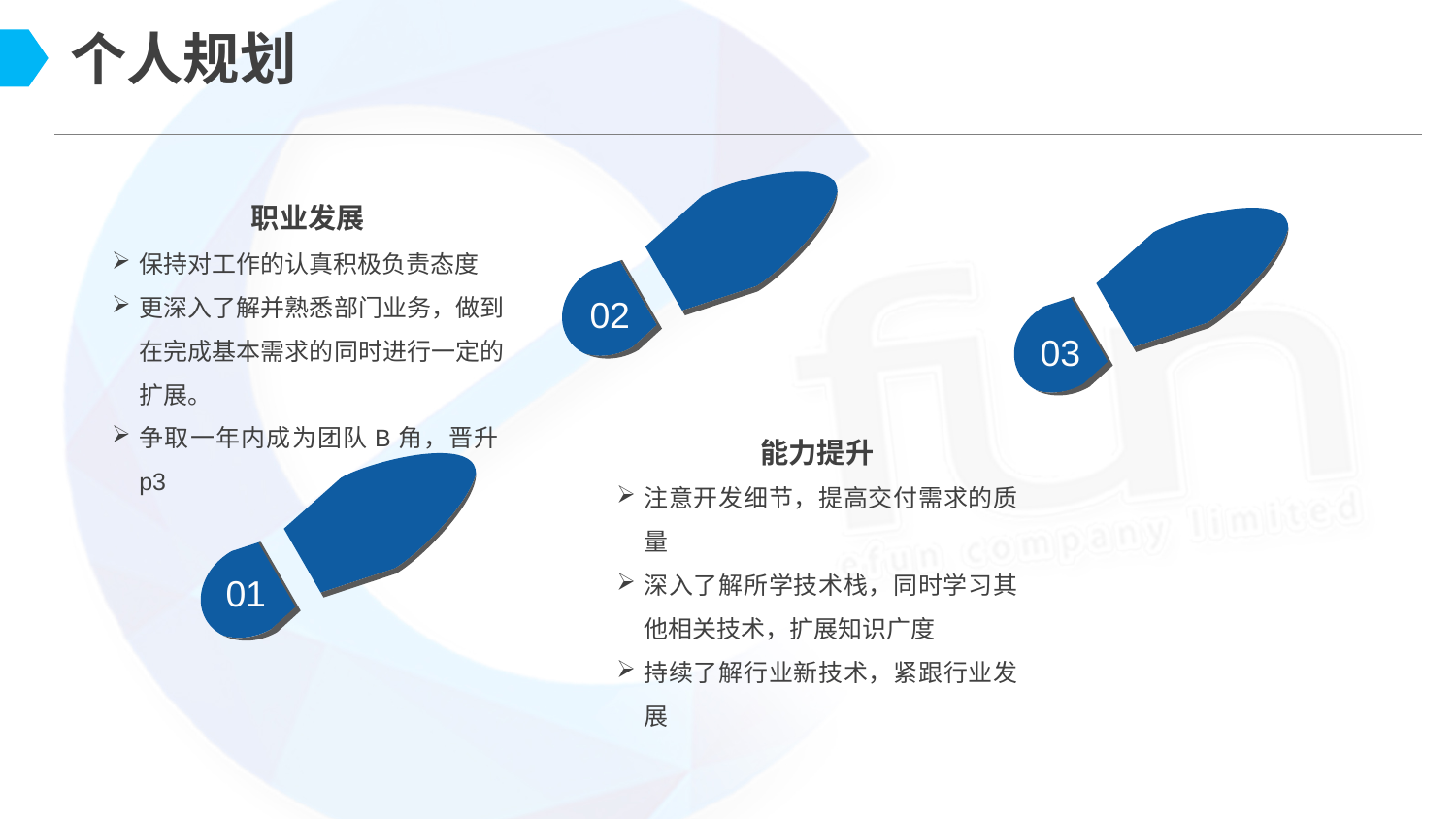

个人规划

职业发展
保持对工作的认真积极负责态度
更深入了解并熟悉部门业务，做到在完成基本需求的同时进行一定的扩展。
争取一年内成为团队B角，晋升p3

02

03
能力提升
注意开发细节，提高交付需求的质量
深入了解所学技术栈，同时学习其他相关技术，扩展知识广度
持续了解行业新技术，紧跟行业发展

01